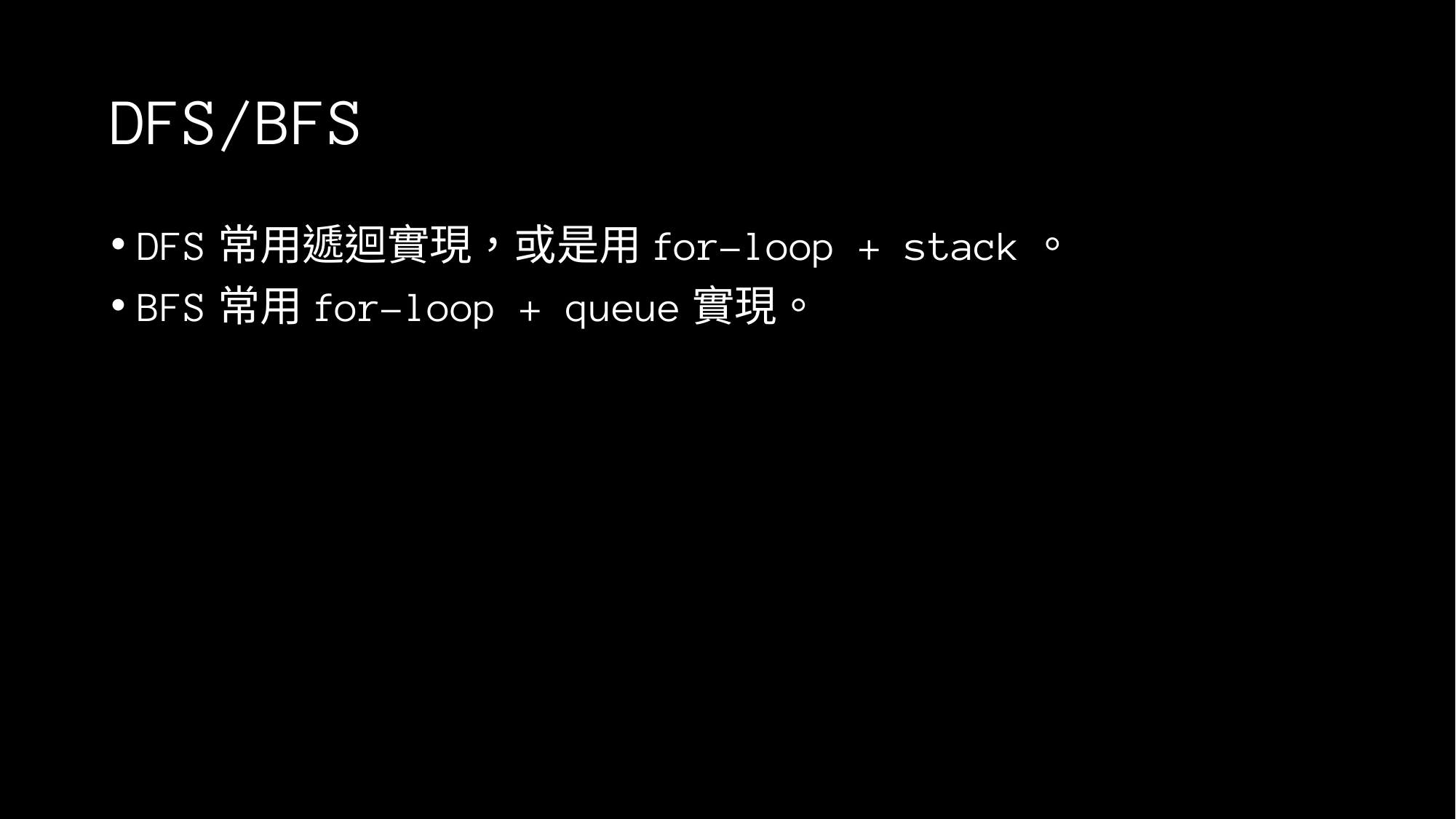

# DFS/BFS
DFS常用遞迴實現，或是用for-loop + stack。
BFS常用for-loop + queue實現。